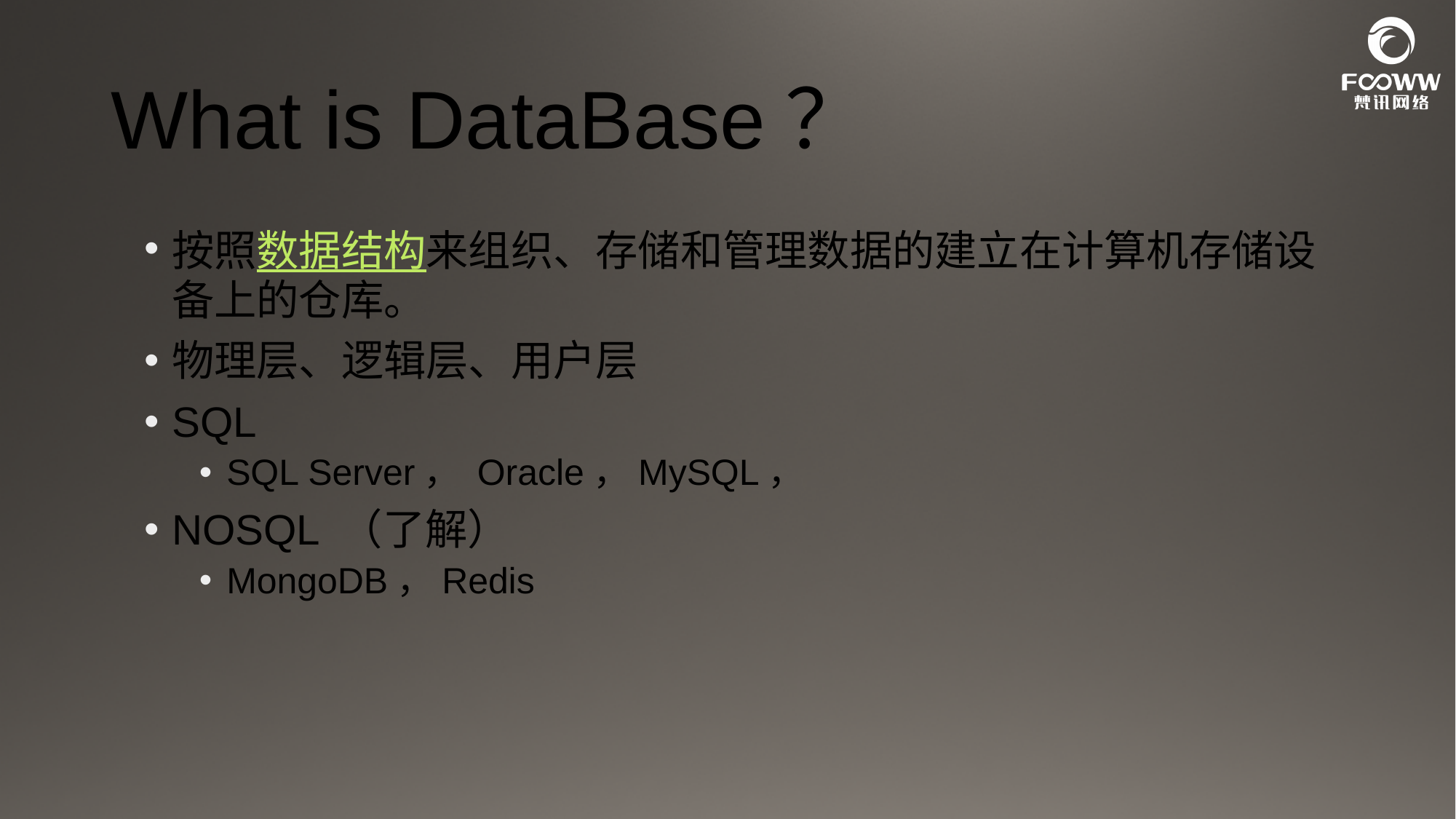

# What is DataBase？
按照数据结构来组织、存储和管理数据的建立在计算机存储设备上的仓库。
物理层、逻辑层、用户层
SQL
SQL Server， Oracle，MySQL，
NOSQL （了解）
MongoDB，Redis